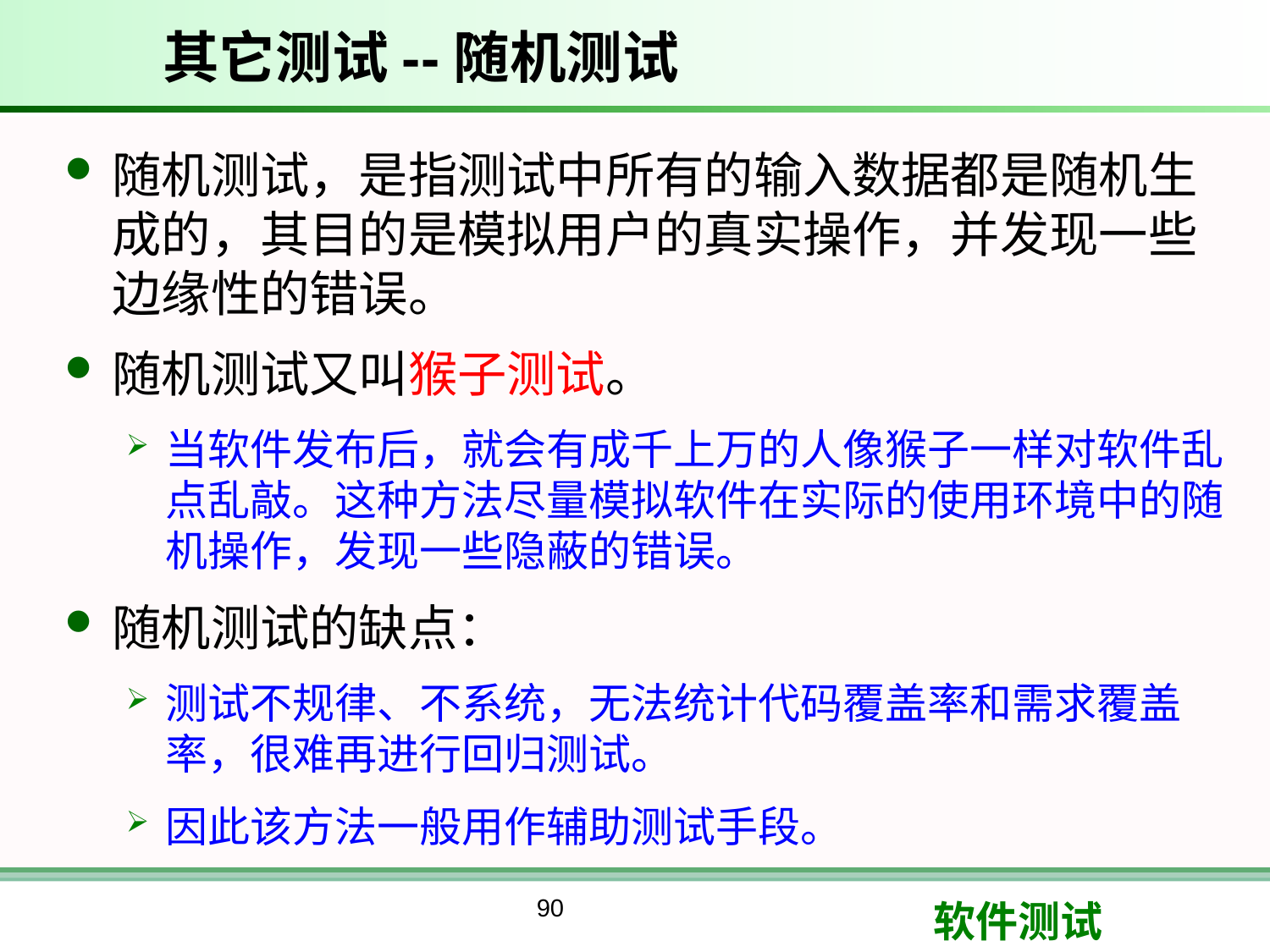

# 其它测试--随机测试
随机测试，是指测试中所有的输入数据都是随机生成的，其目的是模拟用户的真实操作，并发现一些边缘性的错误。
随机测试又叫猴子测试。
当软件发布后，就会有成千上万的人像猴子一样对软件乱点乱敲。这种方法尽量模拟软件在实际的使用环境中的随机操作，发现一些隐蔽的错误。
随机测试的缺点：
测试不规律、不系统，无法统计代码覆盖率和需求覆盖率，很难再进行回归测试。
因此该方法一般用作辅助测试手段。
90